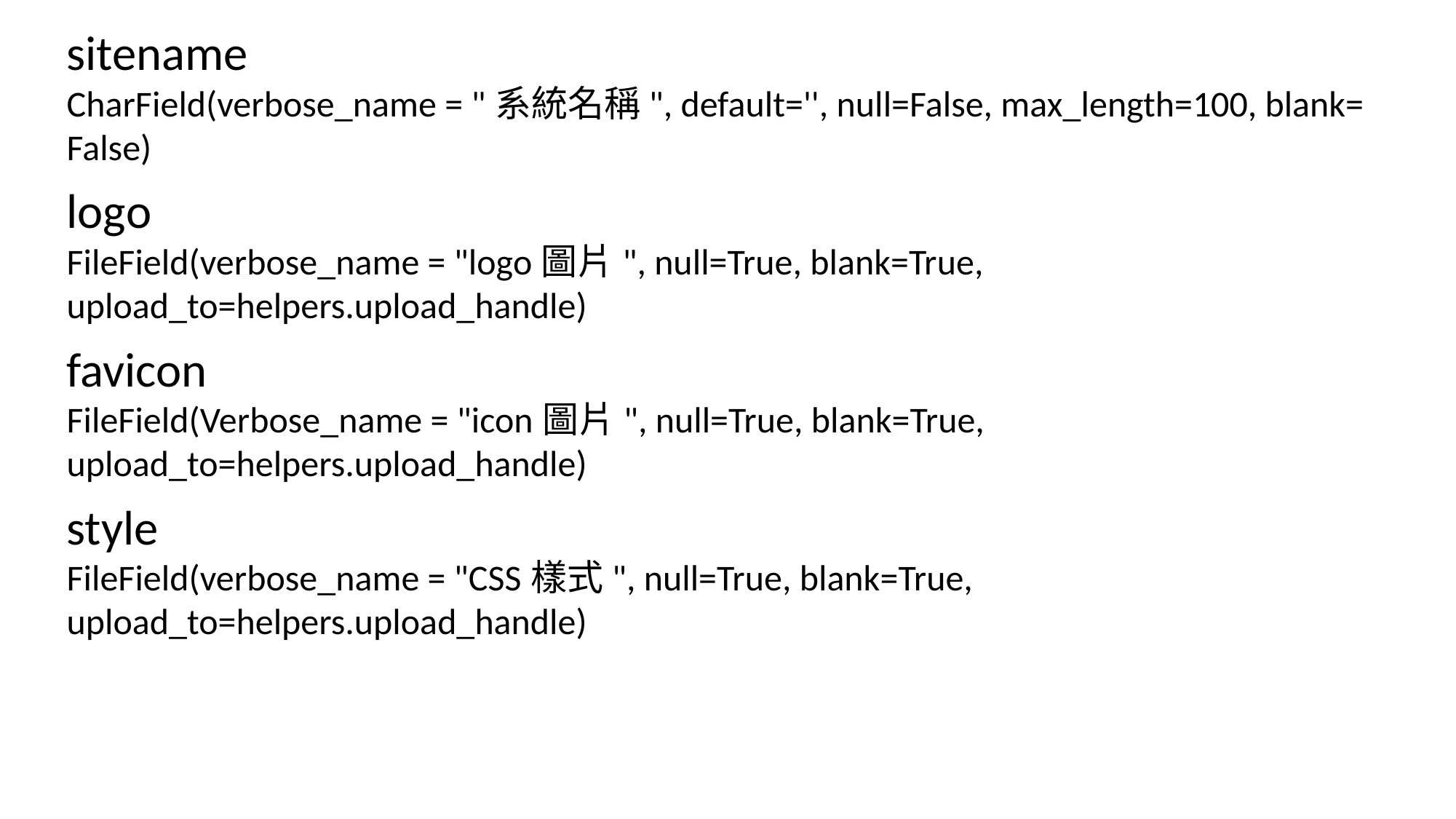

sitename
CharField(verbose_name = "系統名稱", default='', null=False, max_length=100, blank= False)
logo
FileField(verbose_name = "logo圖片", null=True, blank=True, upload_to=helpers.upload_handle)
favicon
FileField(Verbose_name = "icon圖片", null=True, blank=True, upload_to=helpers.upload_handle)
style
FileField(verbose_name = "CSS樣式", null=True, blank=True, upload_to=helpers.upload_handle)